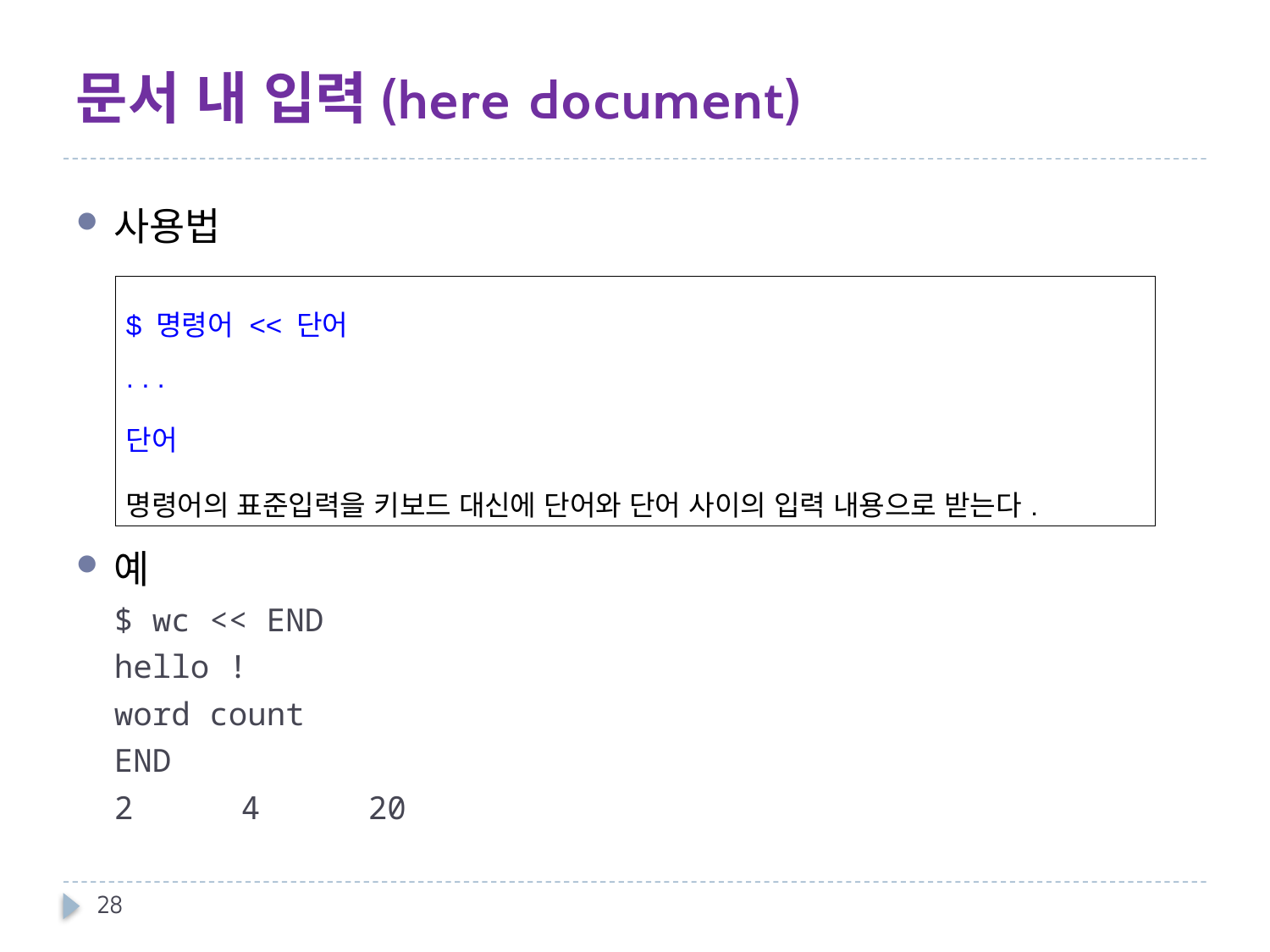

# 문서 내 입력(here document)
사용법

예
$ wc << END
hello !
word count
END
2 	4	20

| $ 명령어 << 단어 . . . 단어 명령어의 표준입력을 키보드 대신에 단어와 단어 사이의 입력 내용으로 받는다. |
| --- |
28